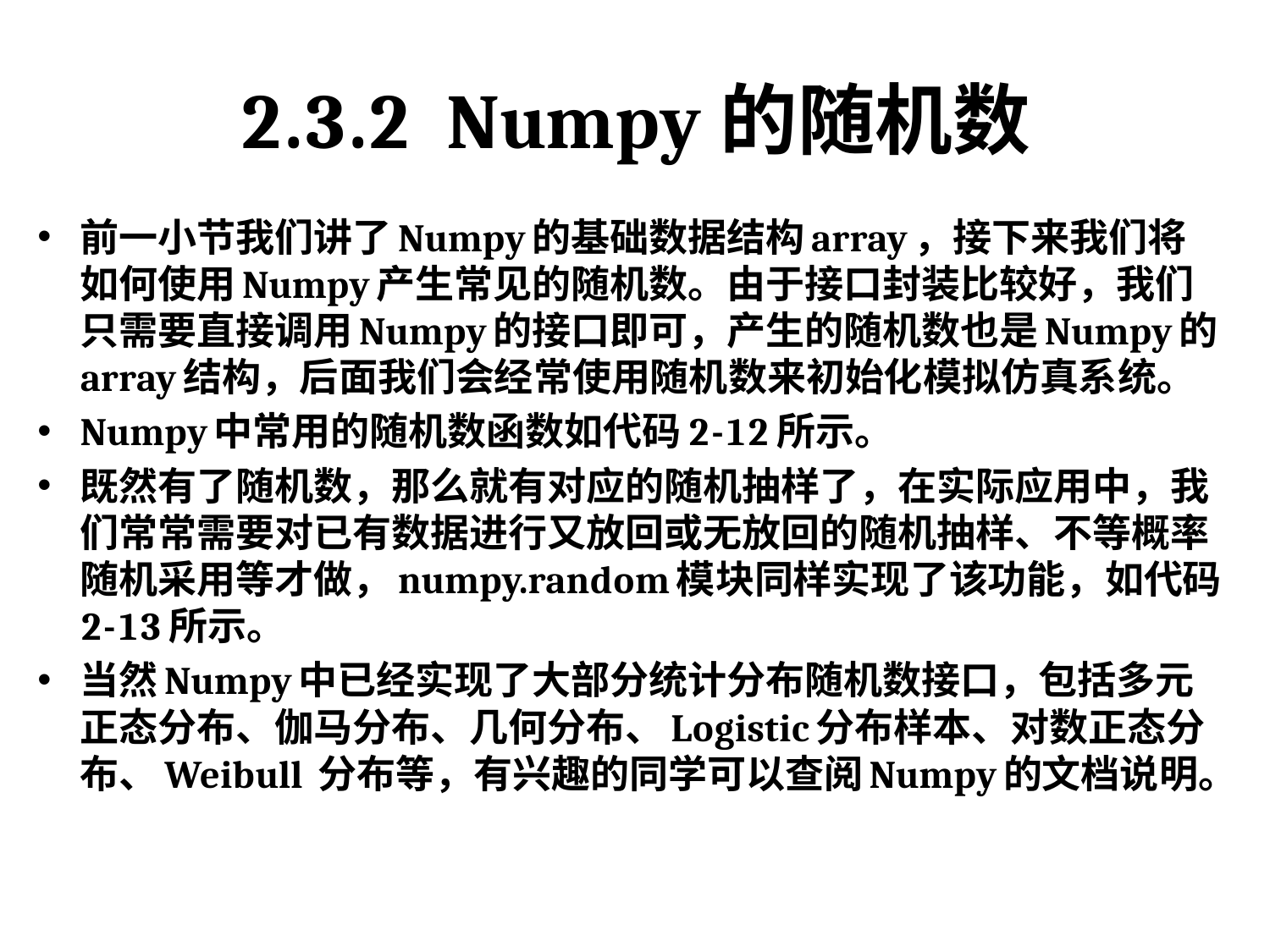

# 2.3.2  Numpy的随机数
前一小节我们讲了Numpy的基础数据结构array，接下来我们将如何使用Numpy产生常见的随机数。由于接口封装比较好，我们只需要直接调用Numpy的接口即可，产生的随机数也是Numpy的array结构，后面我们会经常使用随机数来初始化模拟仿真系统。
Numpy中常用的随机数函数如代码2-12所示。
既然有了随机数，那么就有对应的随机抽样了，在实际应用中，我们常常需要对已有数据进行又放回或无放回的随机抽样、不等概率随机采用等才做，numpy.random模块同样实现了该功能，如代码2-13所示。
当然Numpy中已经实现了大部分统计分布随机数接口，包括多元正态分布、伽马分布、几何分布、Logistic分布样本、对数正态分布、Weibull 分布等，有兴趣的同学可以查阅Numpy的文档说明。